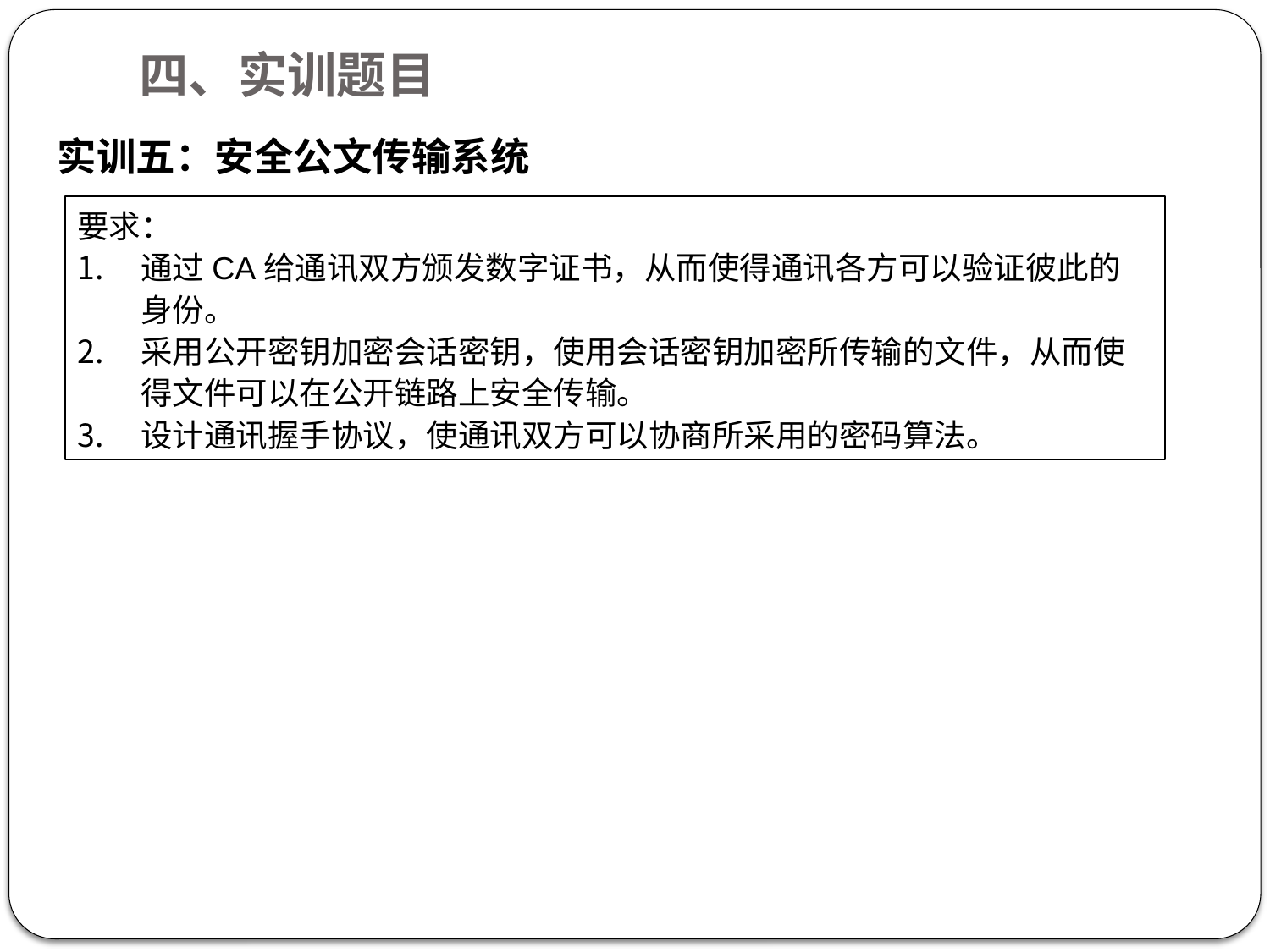

四、实训题目
实训五：安全公文传输系统
要求：
通过CA给通讯双方颁发数字证书，从而使得通讯各方可以验证彼此的身份。
采用公开密钥加密会话密钥，使用会话密钥加密所传输的文件，从而使得文件可以在公开链路上安全传输。
设计通讯握手协议，使通讯双方可以协商所采用的密码算法。